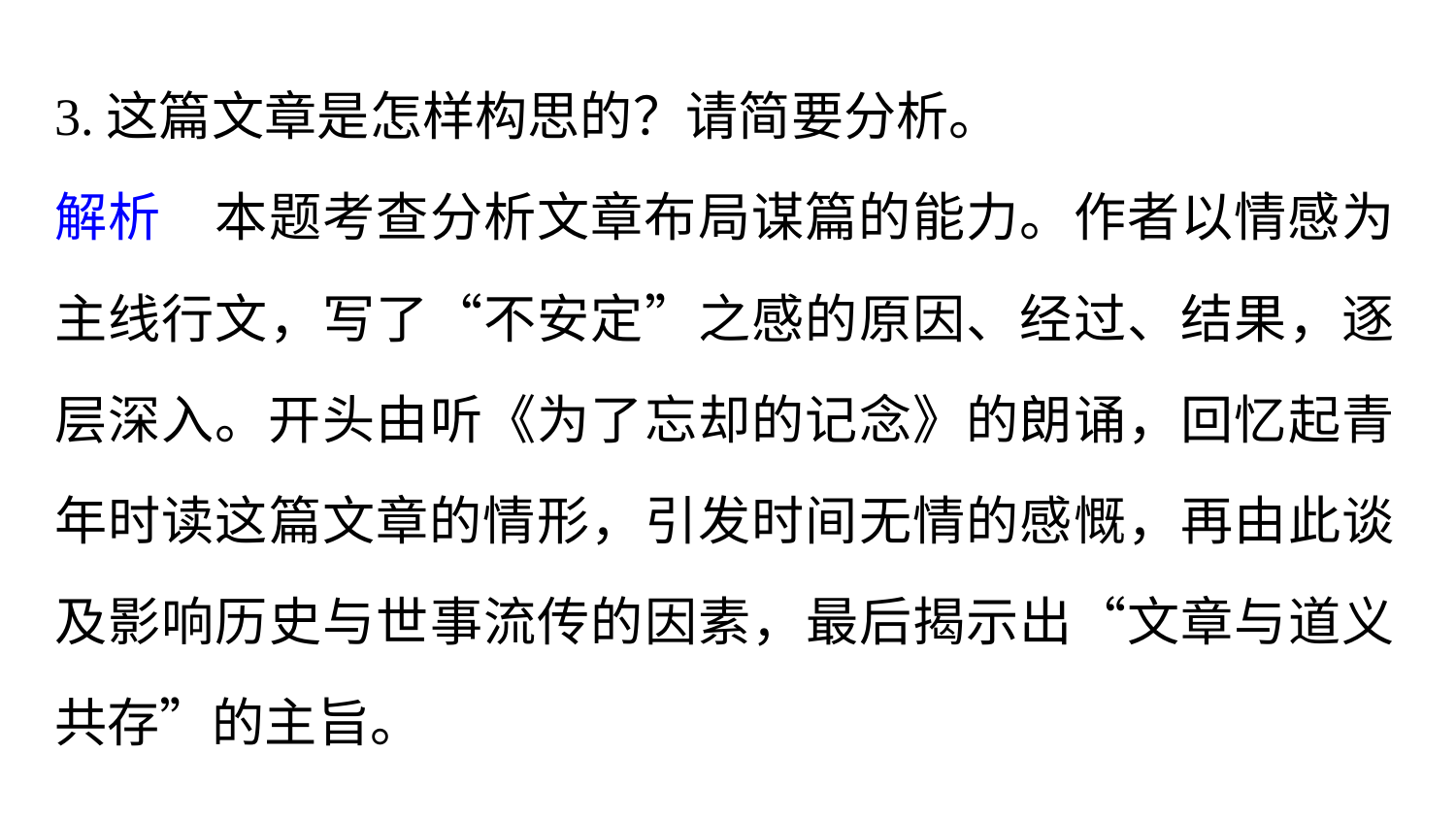

3.这篇文章是怎样构思的？请简要分析。
解析　本题考查分析文章布局谋篇的能力。作者以情感为主线行文，写了“不安定”之感的原因、经过、结果，逐层深入。开头由听《为了忘却的记念》的朗诵，回忆起青年时读这篇文章的情形，引发时间无情的感慨，再由此谈及影响历史与世事流传的因素，最后揭示出“文章与道义共存”的主旨。